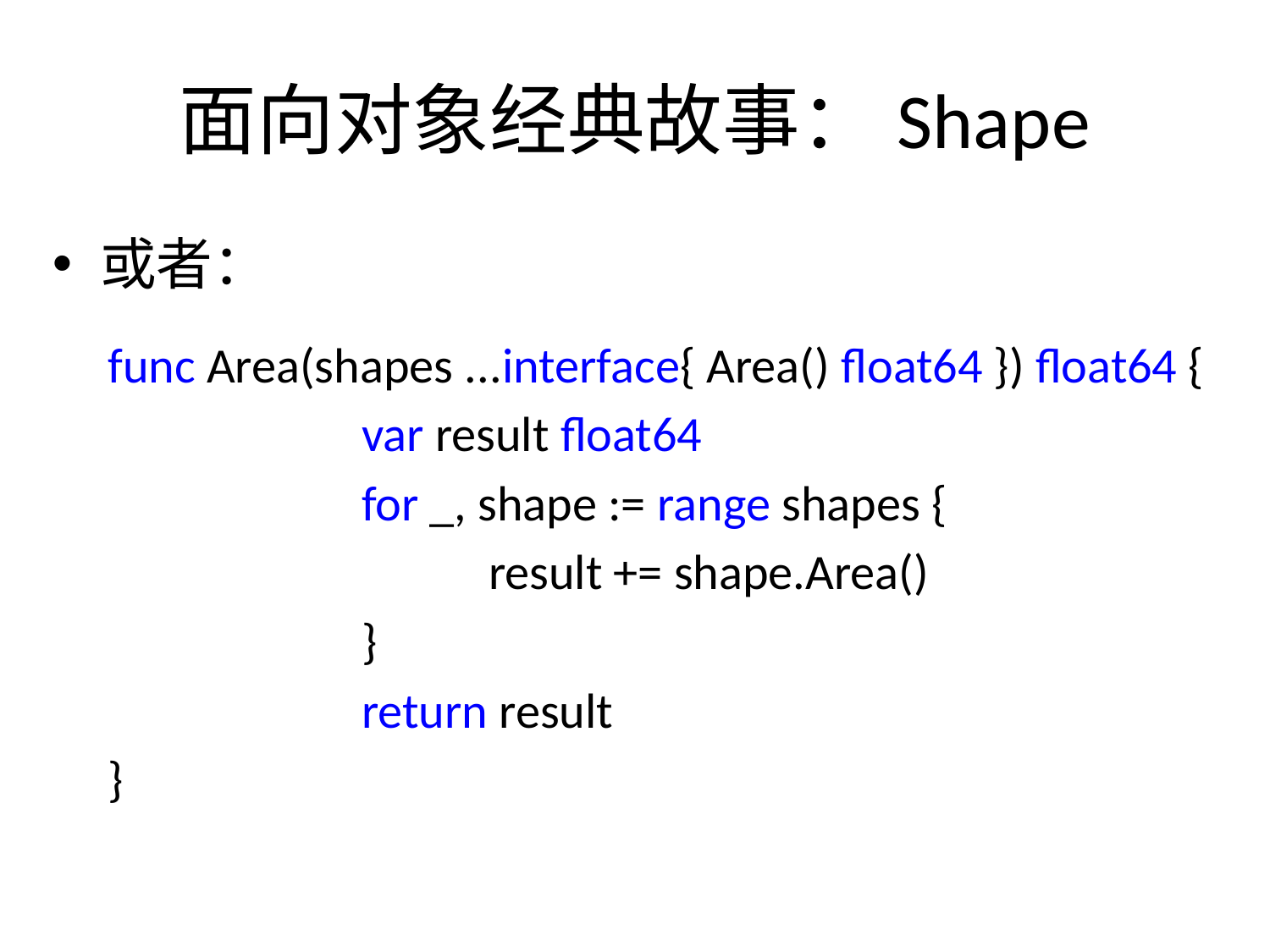

# 面向对象经典故事：Shape
或者：

func Area(shapes ...interface{ Area() float64 }) float64 {
		var result float64
		for _, shape := range shapes {
			result += shape.Area()
		}
		return result
}